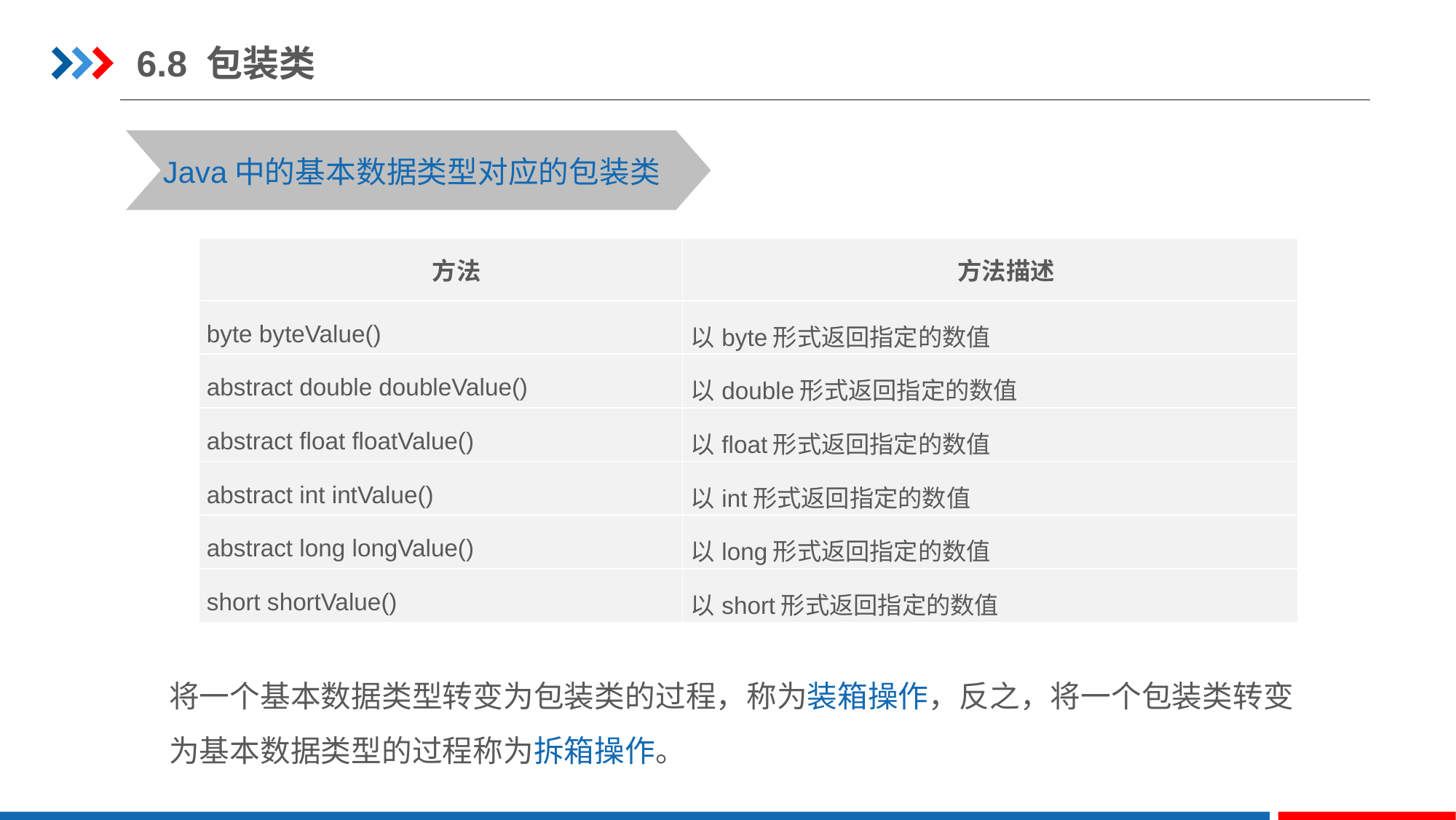

6.8 包装类

Java中的基本数据类型对应的包装类
| 方法 | 方法描述 |
| --- | --- |
| byte byteValue() | 以byte形式返回指定的数值 |
| abstract double doubleValue() | 以double形式返回指定的数值 |
| abstract float floatValue() | 以float形式返回指定的数值 |
| abstract int intValue() | 以int形式返回指定的数值 |
| abstract long longValue() | 以long形式返回指定的数值 |
| short shortValue() | 以short形式返回指定的数值 |
将一个基本数据类型转变为包装类的过程，称为装箱操作，反之，将一个包装类转变为基本数据类型的过程称为拆箱操作。